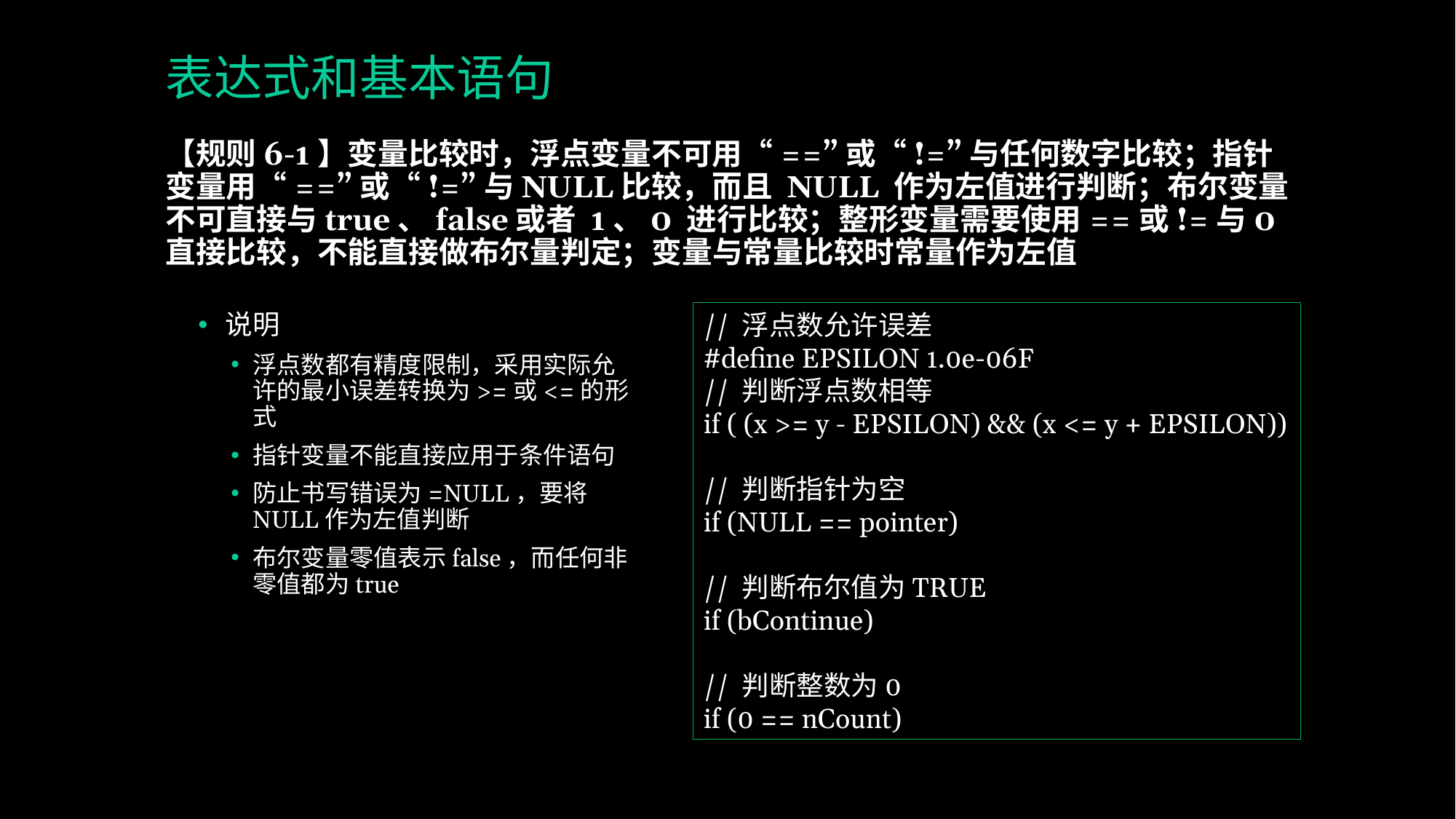

# 表达式和基本语句
【规则6-1】变量比较时，浮点变量不可用“==”或“!=”与任何数字比较；指针变量用“==”或“!=”与NULL比较，而且 NULL 作为左值进行判断；布尔变量不可直接与true、false或者 1、0 进行比较；整形变量需要使用==或!=与0直接比较，不能直接做布尔量判定；变量与常量比较时常量作为左值
// 浮点数允许误差
#define EPSILON 1.0e-06F
// 判断浮点数相等
if ( (x >= y - EPSILON) && (x <= y + EPSILON))

// 判断指针为空
if (NULL == pointer)

// 判断布尔值为TRUE
if (bContinue)

// 判断整数为0
if (0 == nCount)
说明
浮点数都有精度限制，采用实际允许的最小误差转换为>=或<=的形式
指针变量不能直接应用于条件语句
防止书写错误为=NULL，要将NULL作为左值判断
布尔变量零值表示false，而任何非零值都为true